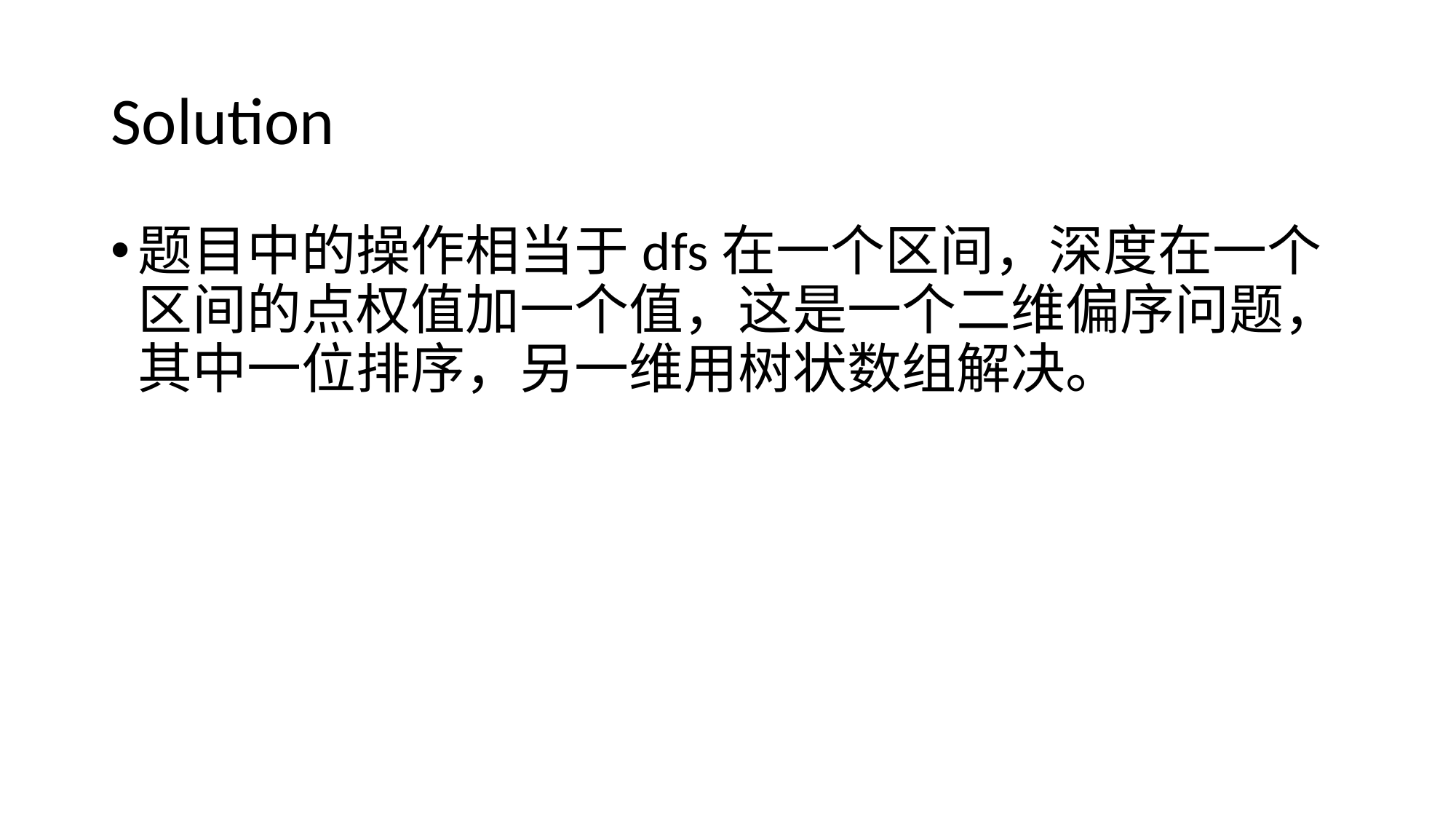

# Solution
题目中的操作相当于dfs在一个区间，深度在一个区间的点权值加一个值，这是一个二维偏序问题，其中一位排序，另一维用树状数组解决。